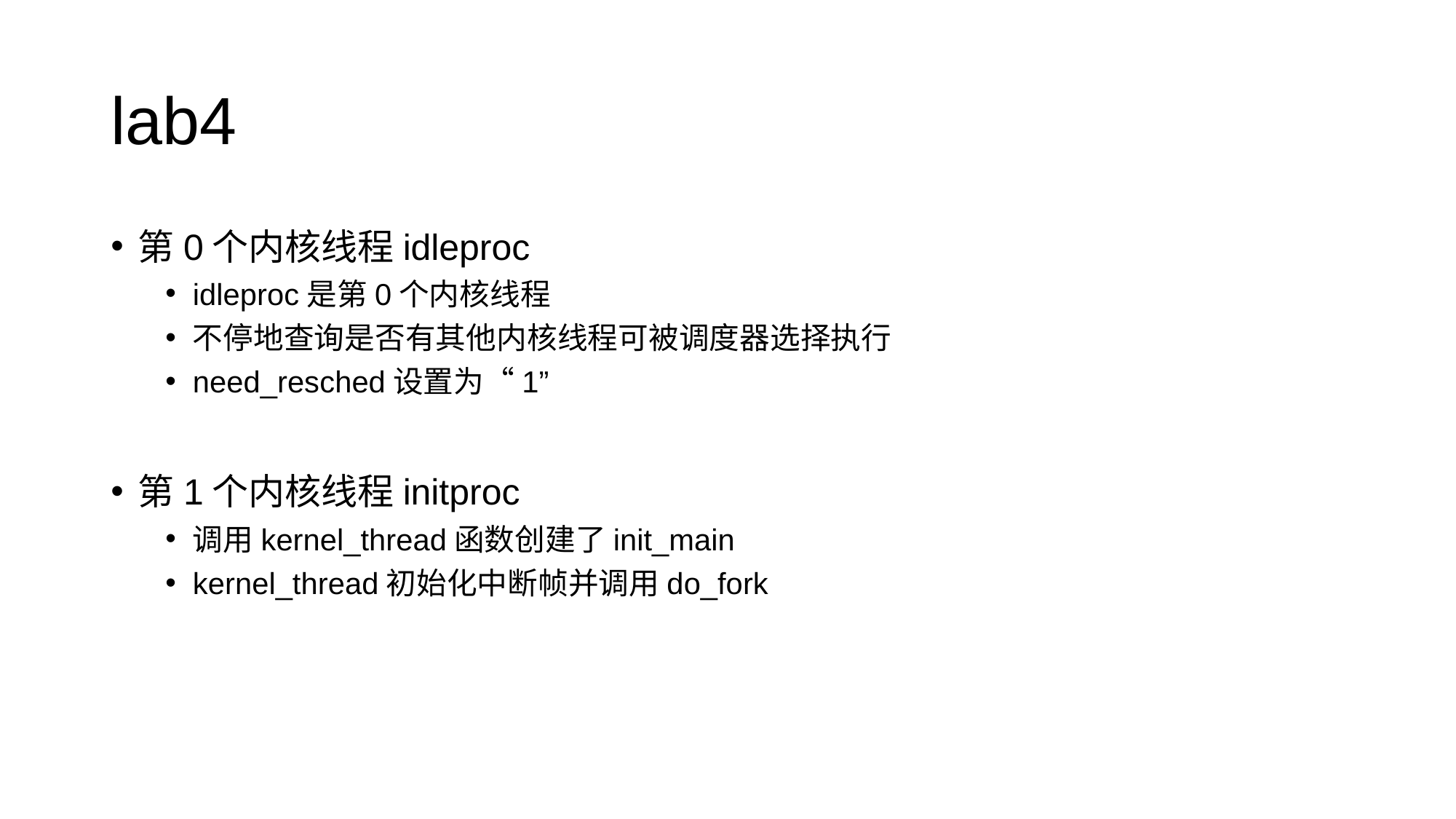

# lab4
第0个内核线程idleproc
idleproc是第0个内核线程
不停地查询是否有其他内核线程可被调度器选择执行
need_resched设置为“1”

第1个内核线程initproc
调用kernel_thread函数创建了init_main
kernel_thread初始化中断帧并调用do_fork